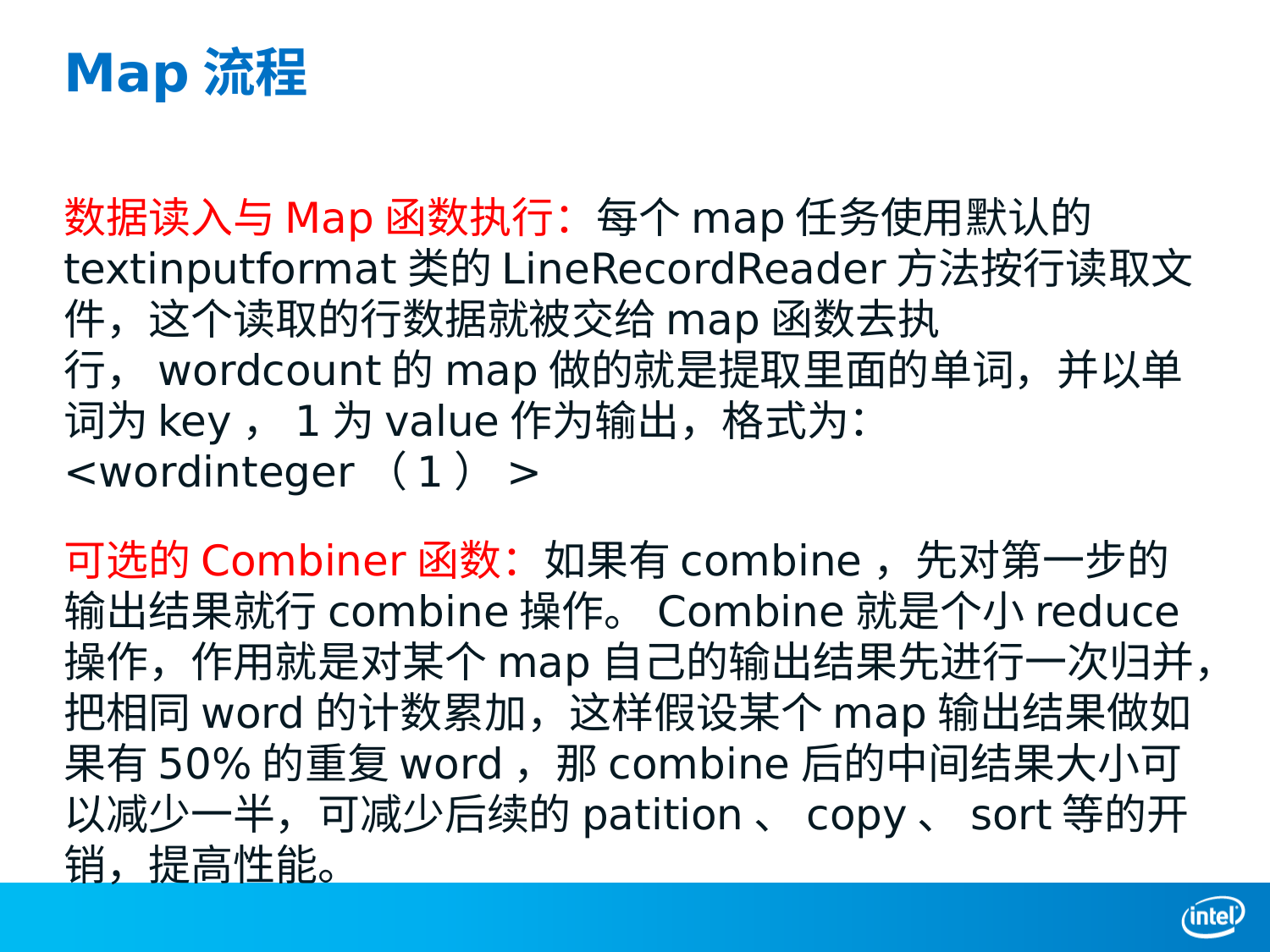

# Map流程
数据读入与Map函数执行：每个map任务使用默认的textinputformat类的LineRecordReader方法按行读取文件，这个读取的行数据就被交给map函数去执行，wordcount的map做的就是提取里面的单词，并以单词为key，1为value作为输出，格式为：<wordinteger（1）>
可选的Combiner函数：如果有combine，先对第一步的输出结果就行combine操作。Combine就是个小reduce操作，作用就是对某个map自己的输出结果先进行一次归并，把相同word的计数累加，这样假设某个map输出结果做如果有50%的重复word，那combine后的中间结果大小可以减少一半，可减少后续的patition、copy、sort等的开销，提高性能。